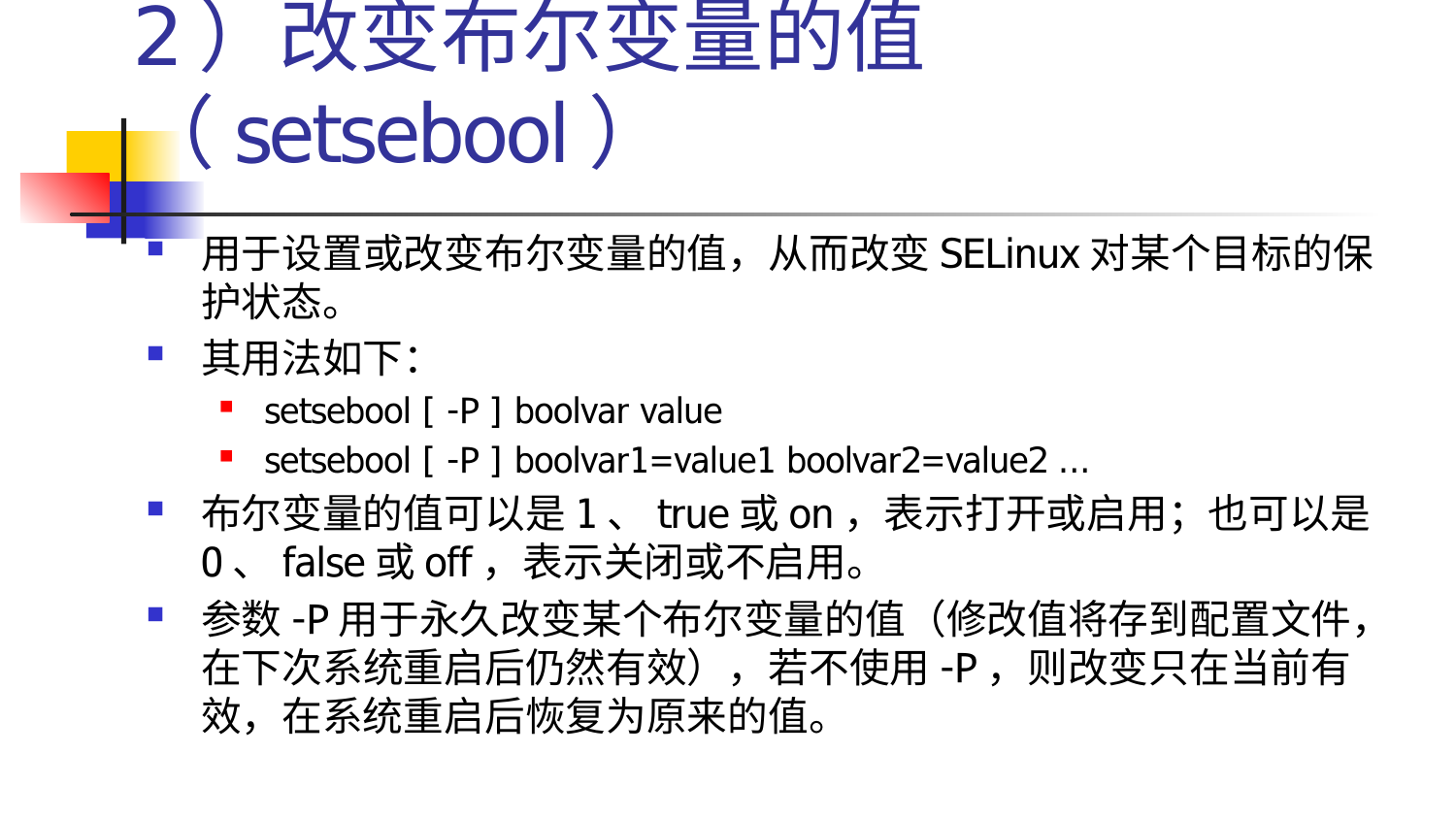

# 2）改变布尔变量的值（setsebool）
用于设置或改变布尔变量的值，从而改变SELinux对某个目标的保护状态。
其用法如下：
setsebool [ -P ] boolvar value
setsebool [ -P ] boolvar1=value1 boolvar2=value2 ...
布尔变量的值可以是1、true或on，表示打开或启用；也可以是0、false或off，表示关闭或不启用。
参数-P用于永久改变某个布尔变量的值（修改值将存到配置文件，在下次系统重启后仍然有效），若不使用-P，则改变只在当前有效，在系统重启后恢复为原来的值。